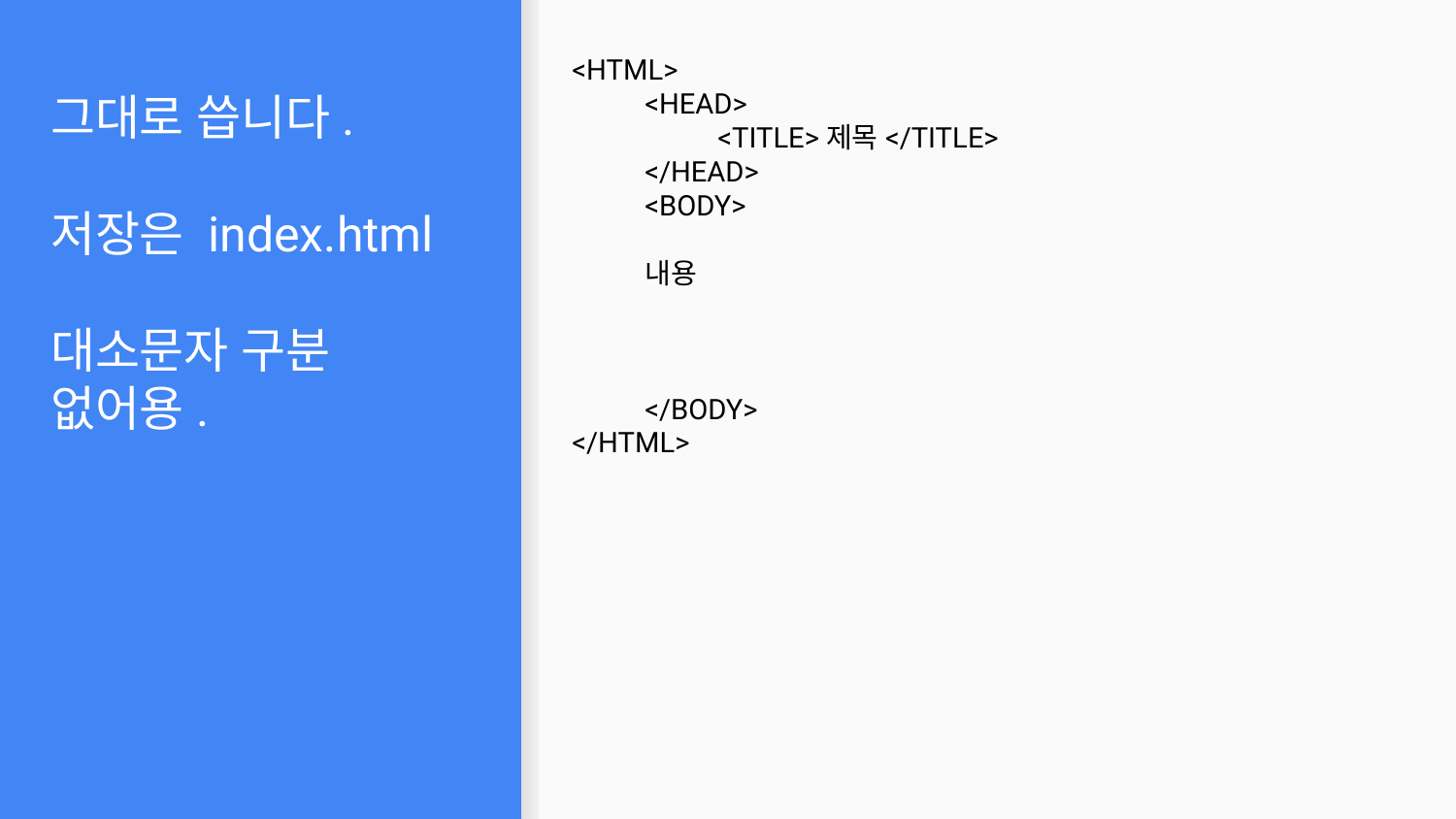

<HTML>
<HEAD>
<TITLE>제목</TITLE>
</HEAD>
<BODY>
내용

</BODY>
</HTML>
# 그대로 씁니다.

저장은 index.html

대소문자 구분 없어용.